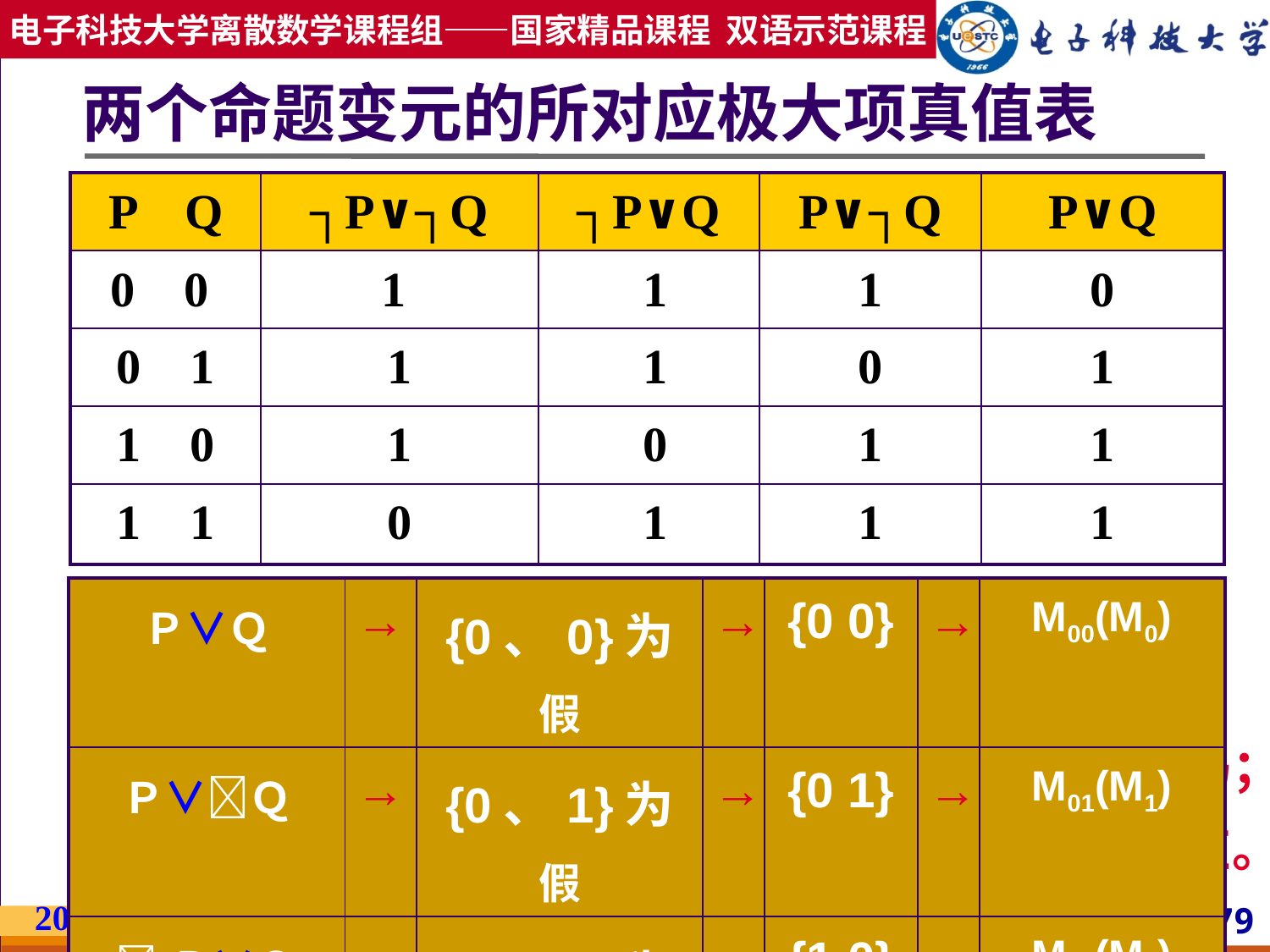

两个命题变元的所对应极大项真值表
| P Q | ┐P∨┐Q | ┐P∨Q | P∨┐Q | P∨Q |
| --- | --- | --- | --- | --- |
| 0 0 | 1 | 1 | 1 | 0 |
| 0 1 | 1 | 1 | 0 | 1 |
| 1 0 | 1 | 0 | 1 | 1 |
| 1 1 | 0 | 1 | 1 | 1 |
注意：（1）没有等价的两个极大项；
（2）使该极大项的真值为假的指派是唯一的；
（3）使极大项为假的那组指派为对应极大项的编码；
（4）命题变元与0对应，命题变元的否定与1对应。
| Ｐ∨Ｑ | → | {0、0}为假 | → | {0 0} | → | M00(M0) |
| --- | --- | --- | --- | --- | --- | --- |
| Ｐ∨¬Ｑ | → | {0、1}为假 | → | {0 1} | → | M01(M1) |
| ¬Ｐ∨Ｑ | → | {1、0}为假 | → | {1 0} | → | M10(M2) |
| ¬Ｐ∨¬Ｑ | → | {1、1}为假 | → | {1 1} | → | M11(M3) |
2019/2/27